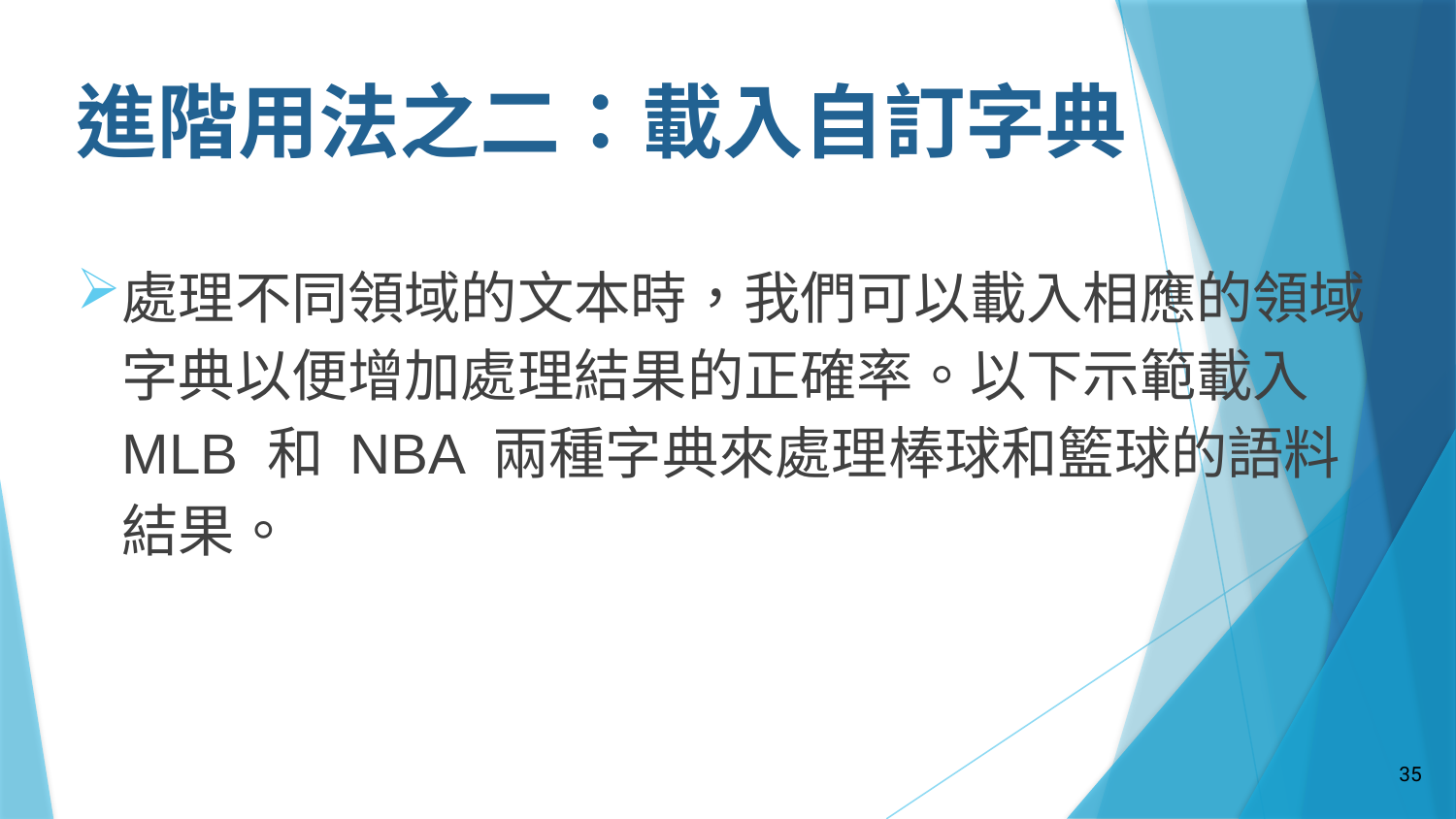

# 進階用法之二：載入自訂字典
處理不同領域的文本時，我們可以載入相應的領域字典以便增加處理結果的正確率。以下示範載入MLB 和 NBA 兩種字典來處理棒球和籃球的語料結果。

35